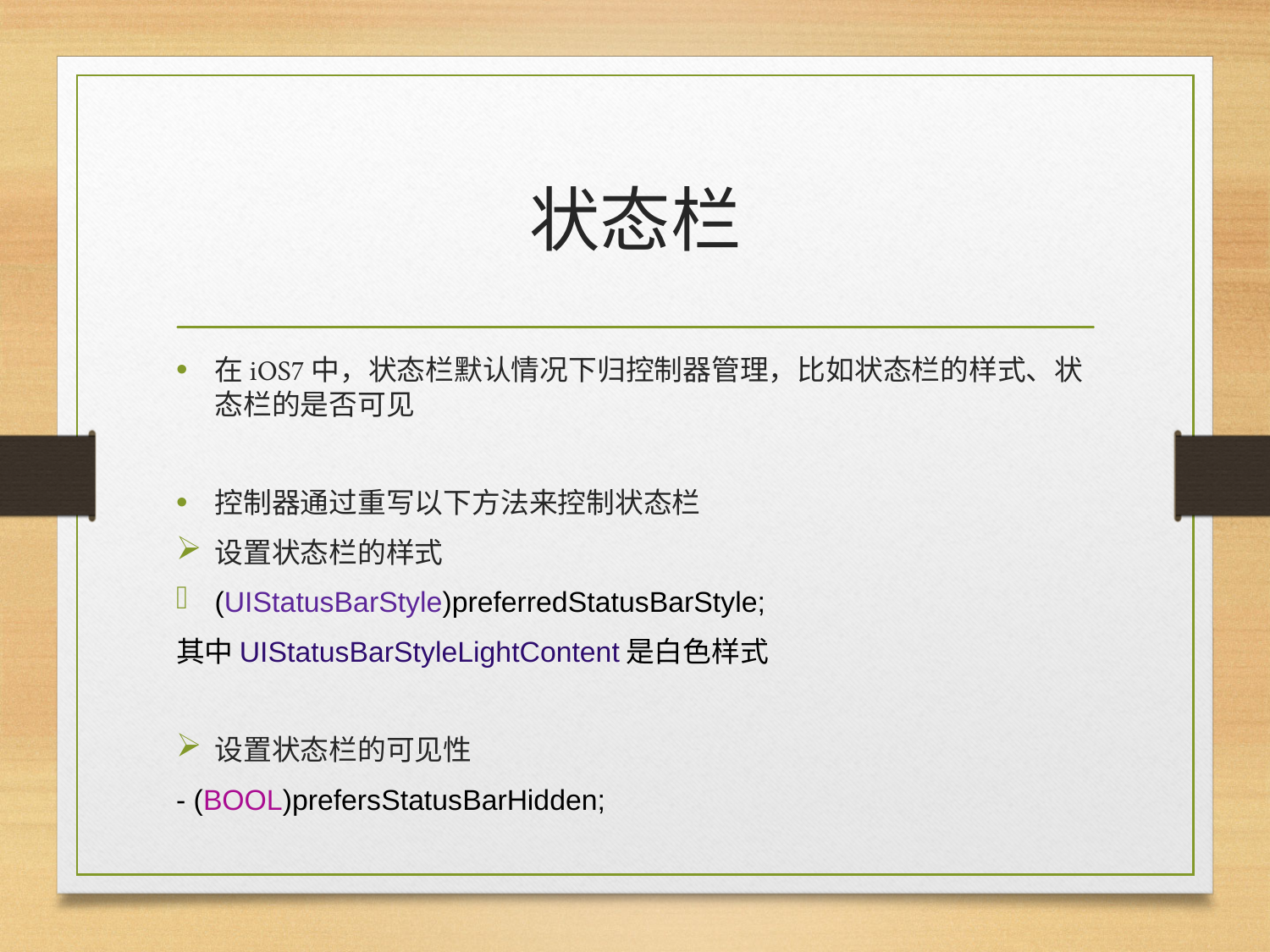

# 状态栏
在iOS7中，状态栏默认情况下归控制器管理，比如状态栏的样式、状态栏的是否可见

控制器通过重写以下方法来控制状态栏
设置状态栏的样式
(UIStatusBarStyle)preferredStatusBarStyle;
其中UIStatusBarStyleLightContent是白色样式

设置状态栏的可见性
- (BOOL)prefersStatusBarHidden;